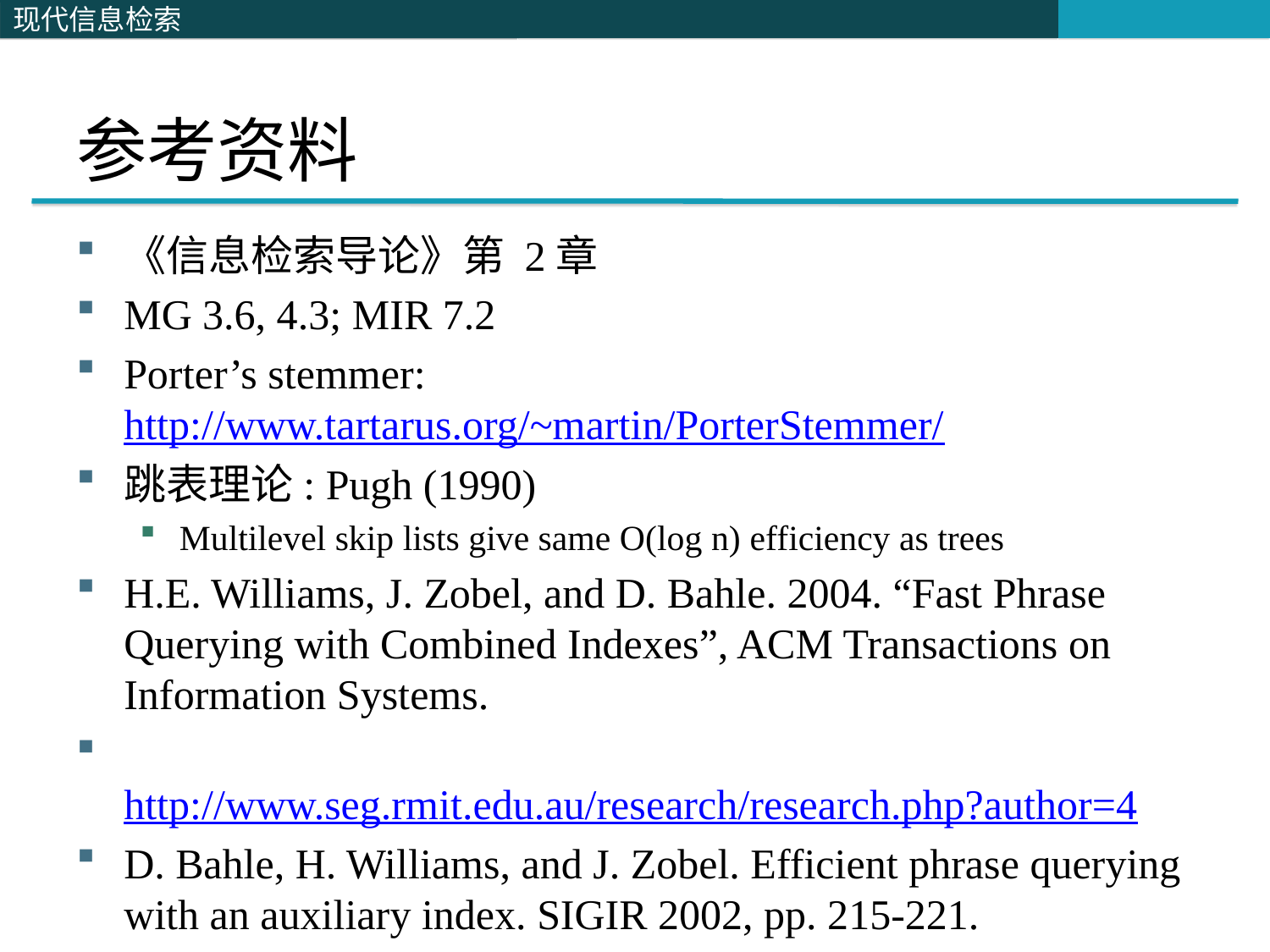

# 参考资料
《信息检索导论》第 2章
MG 3.6, 4.3; MIR 7.2
Porter’s stemmer: http://www.tartarus.org/~martin/PorterStemmer/
跳表理论: Pugh (1990)
Multilevel skip lists give same O(log n) efficiency as trees
H.E. Williams, J. Zobel, and D. Bahle. 2004. “Fast Phrase Querying with Combined Indexes”, ACM Transactions on Information Systems.
	http://www.seg.rmit.edu.au/research/research.php?author=4
D. Bahle, H. Williams, and J. Zobel. Efficient phrase querying with an auxiliary index. SIGIR 2002, pp. 215-221.